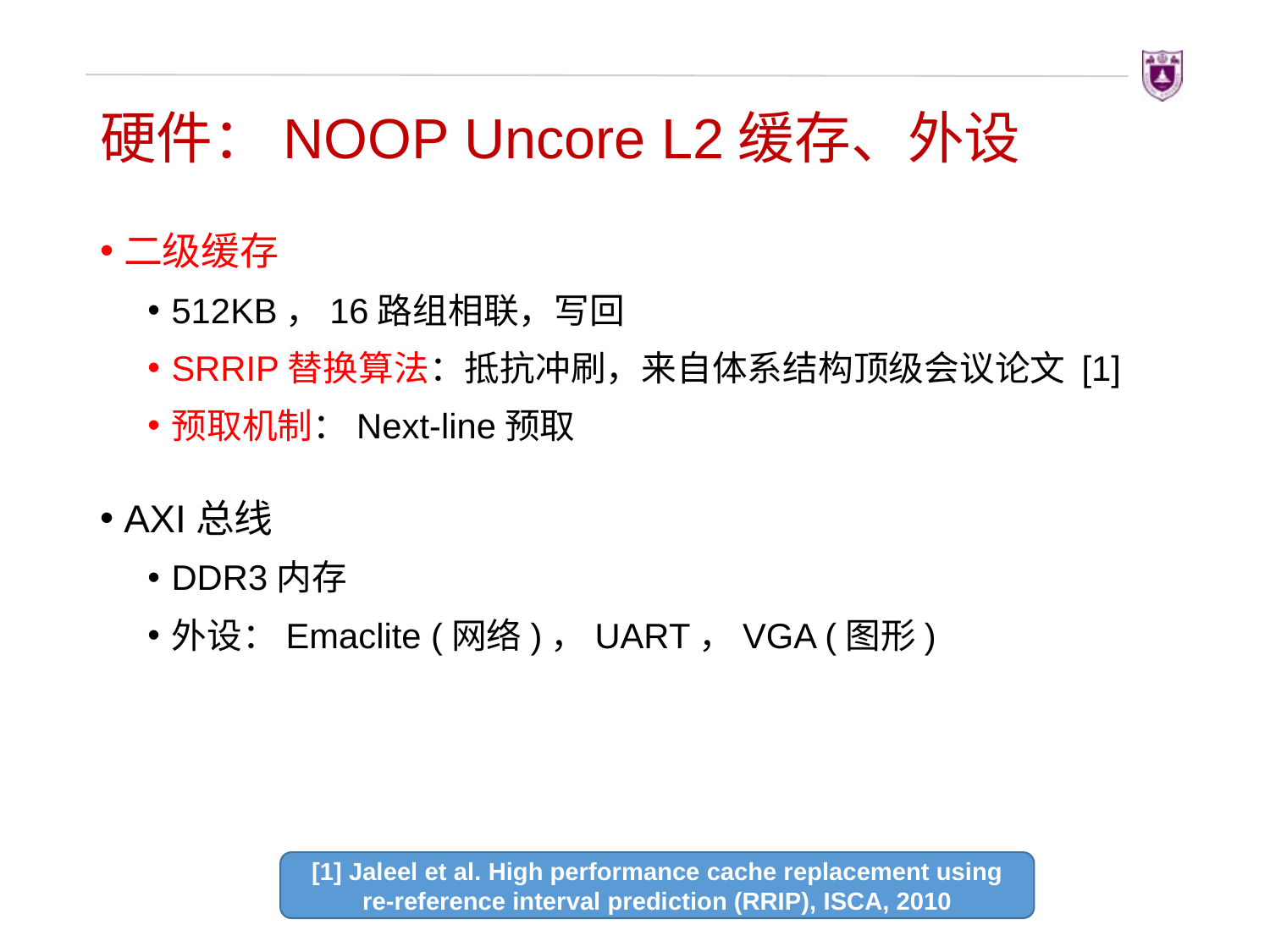

# 硬件：NOOP Uncore L2缓存、外设
二级缓存
512KB，16路组相联，写回
SRRIP替换算法：抵抗冲刷，来自体系结构顶级会议论文 [1]
预取机制：Next-line预取
AXI总线
DDR3内存
外设：Emaclite (网络)，UART，VGA (图形)
[1] Jaleel et al. High performance cache replacement using re-reference interval prediction (RRIP), ISCA, 2010